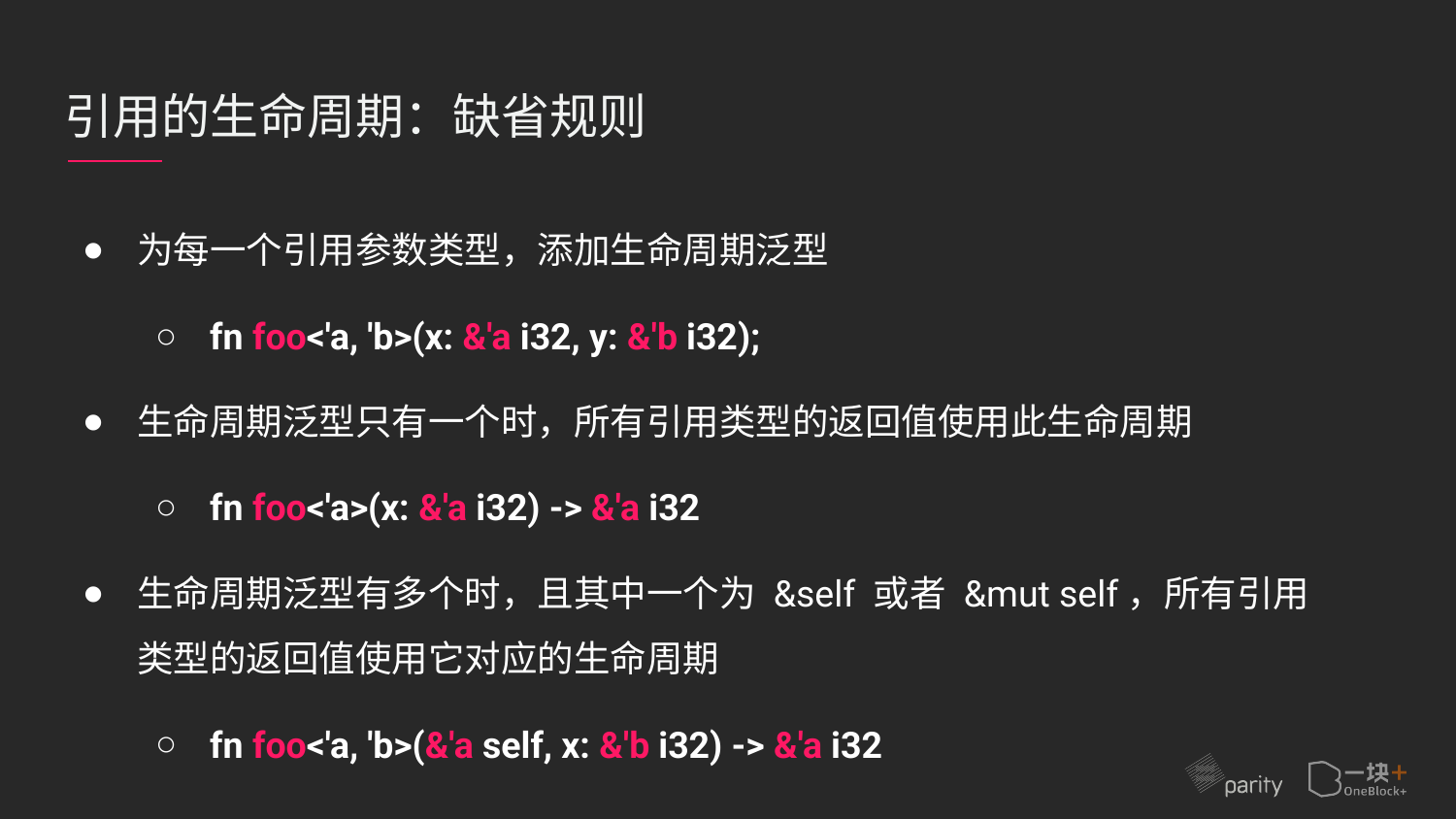

# 引用的生命周期：缺省规则
为每一个引用参数类型，添加生命周期泛型
fn foo<'a, 'b>(x: &'a i32, y: &'b i32);
生命周期泛型只有一个时，所有引用类型的返回值使用此生命周期
fn foo<'a>(x: &'a i32) -> &'a i32
生命周期泛型有多个时，且其中一个为 &self 或者 &mut self，所有引用类型的返回值使用它对应的生命周期
fn foo<'a, 'b>(&'a self, x: &'b i32) -> &'a i32